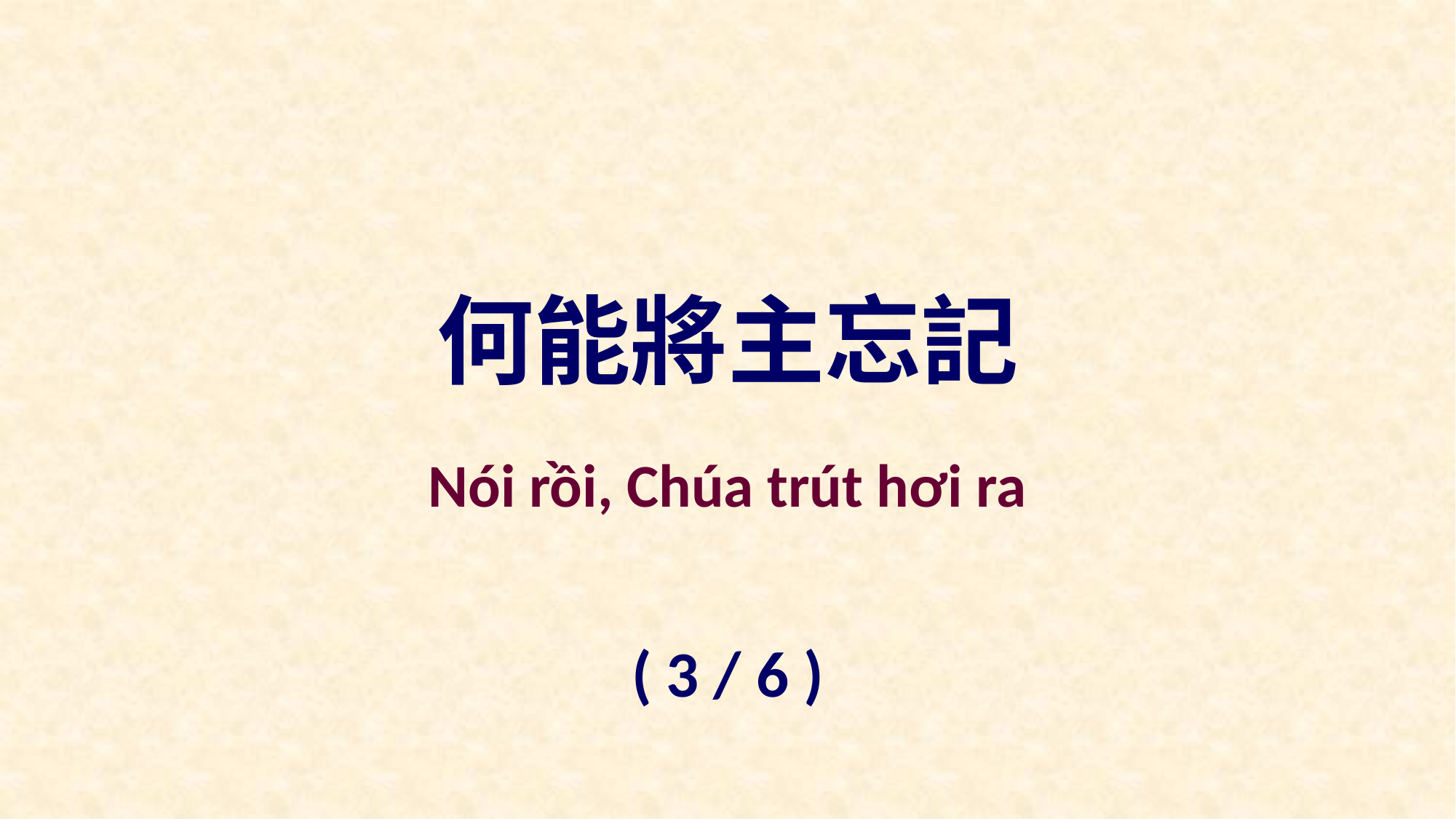

何能將主忘記
Nói rồi, Chúa trút hơi ra
( 3 / 6 )